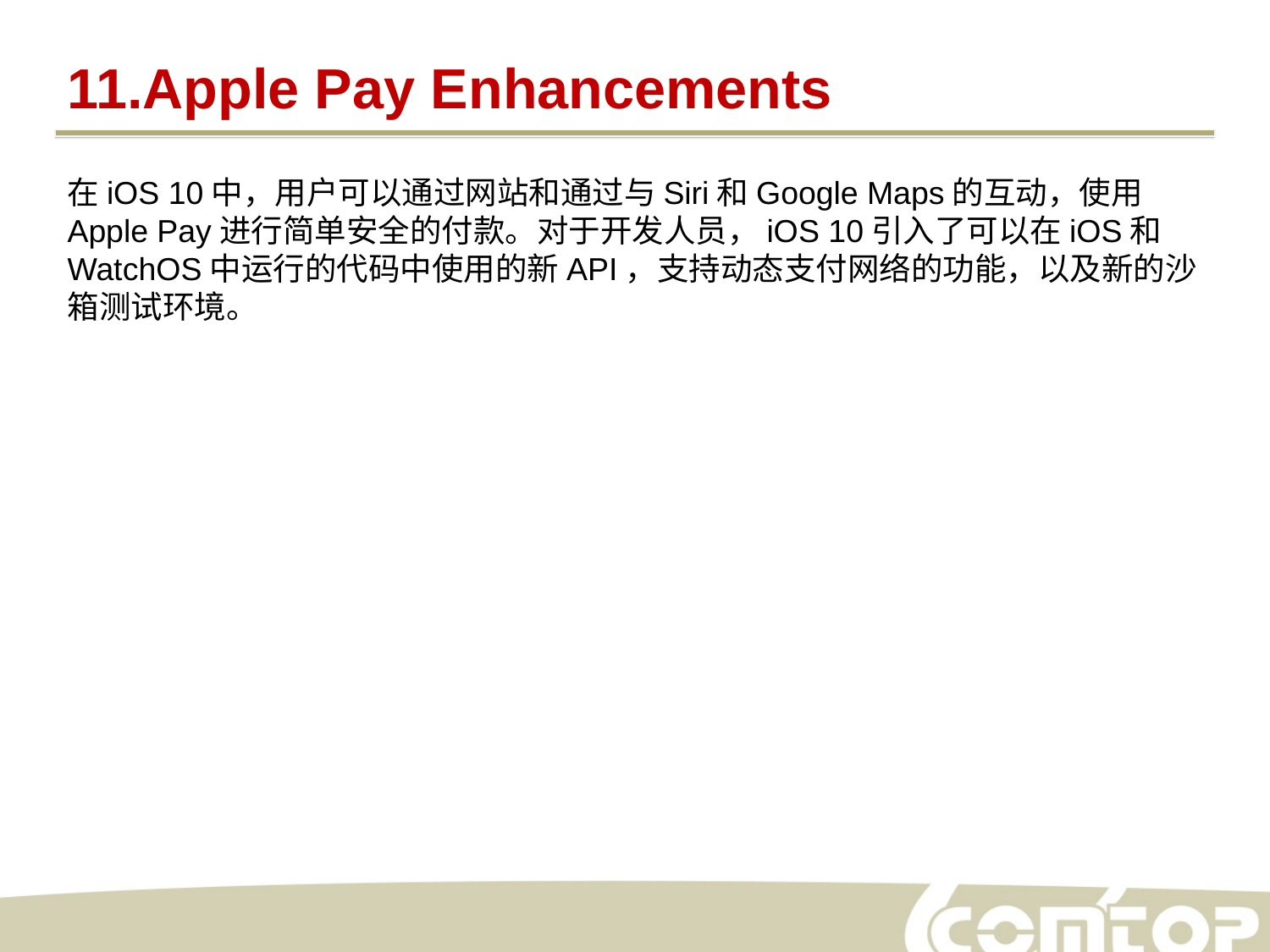

11.Apple Pay Enhancements

在iOS 10中，用户可以通过网站和通过与Siri和Google Maps的互动，使用Apple Pay进行简单安全的付款。对于开发人员，iOS 10引入了可以在iOS和WatchOS中运行的代码中使用的新API，支持动态支付网络的功能，以及新的沙箱测试环境。